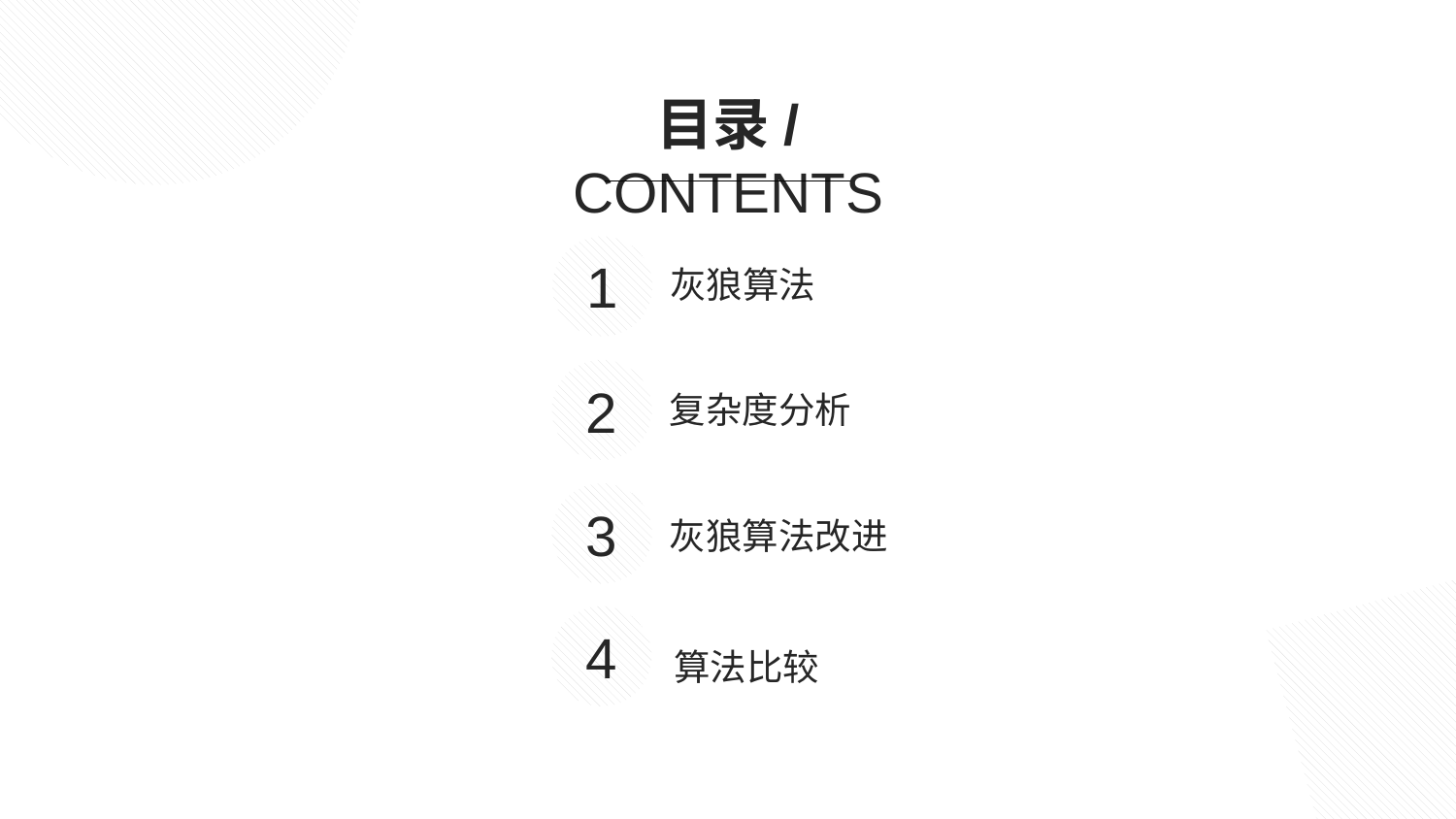

目录/CONTENTS

1
灰狼算法

2
复杂度分析

3
灰狼算法改进

4
算法比较